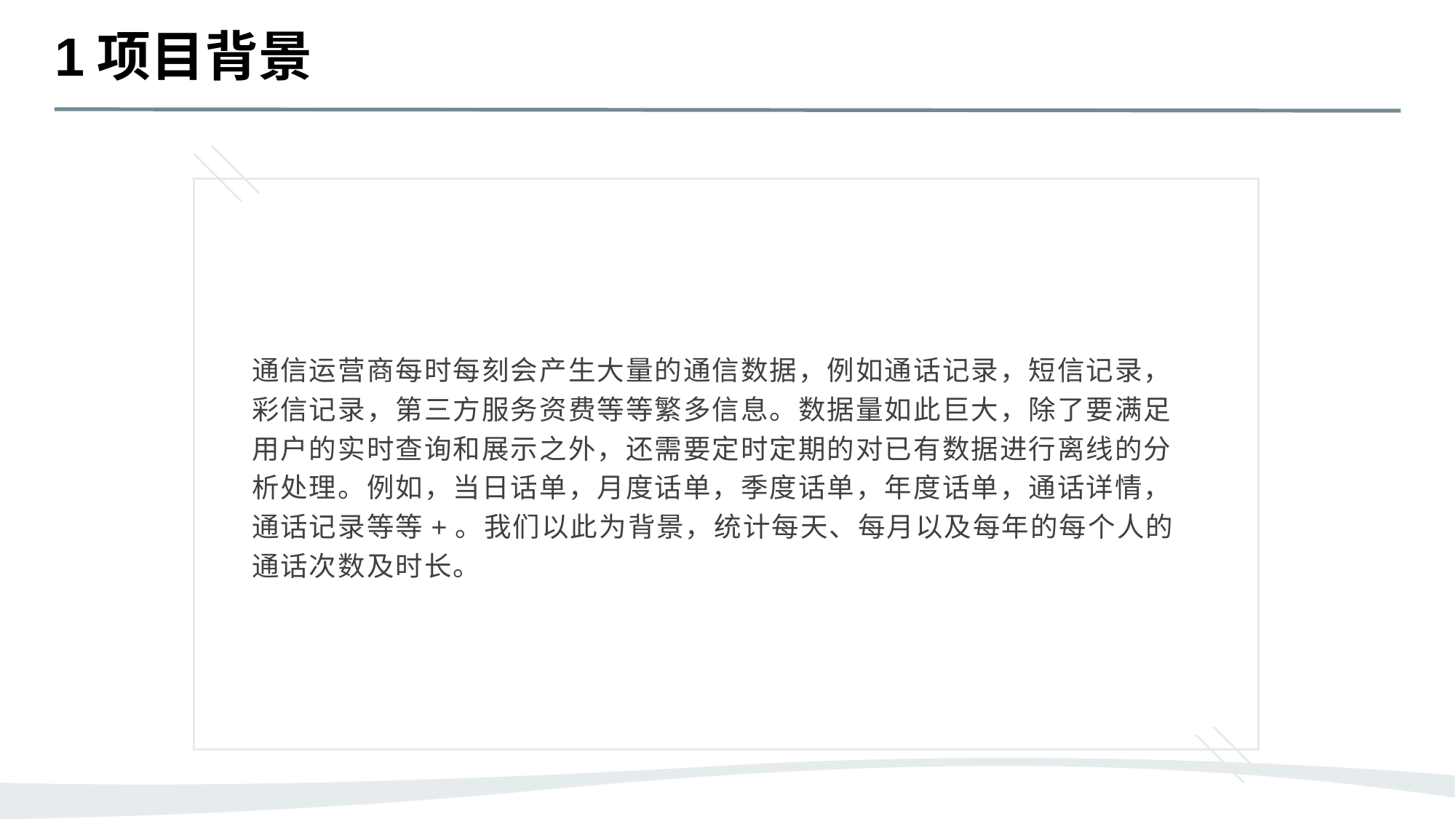

1项目背景

通信运营商每时每刻会产生大量的通信数据，例如通话记录，短信记录，彩信记录，第三方服务资费等等繁多信息。数据量如此巨大，除了要满足用户的实时查询和展示之外，还需要定时定期的对已有数据进行离线的分析处理。例如，当日话单，月度话单，季度话单，年度话单，通话详情，通话记录等等+。我们以此为背景，统计每天、每月以及每年的每个人的通话次数及时长。